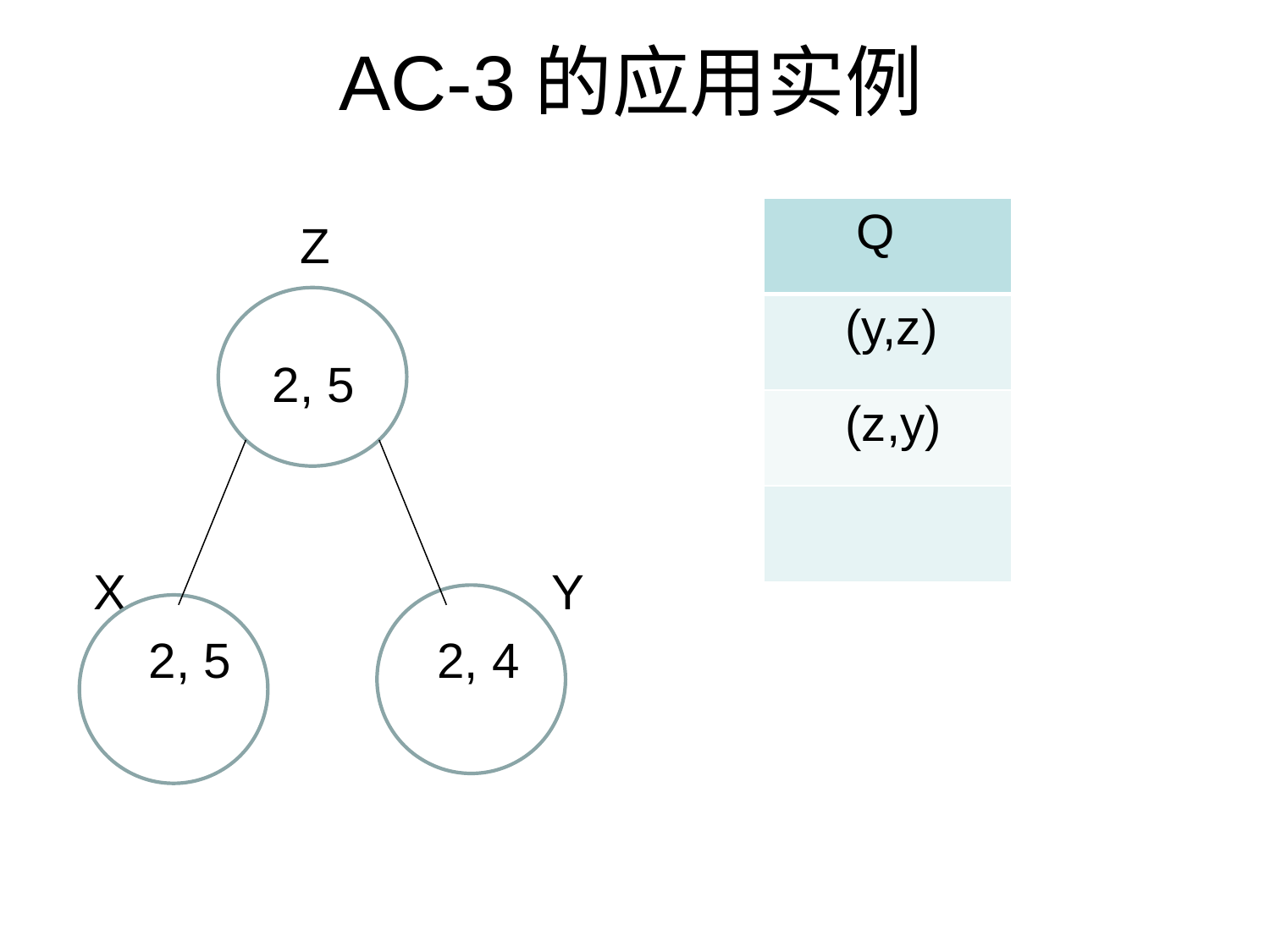

# AC-3的应用实例
| Q |
| --- |
| (y,z) |
| (z,y) |
|  |
                  Z

                2, 5

   X                               Y
       2, 5               2, 4